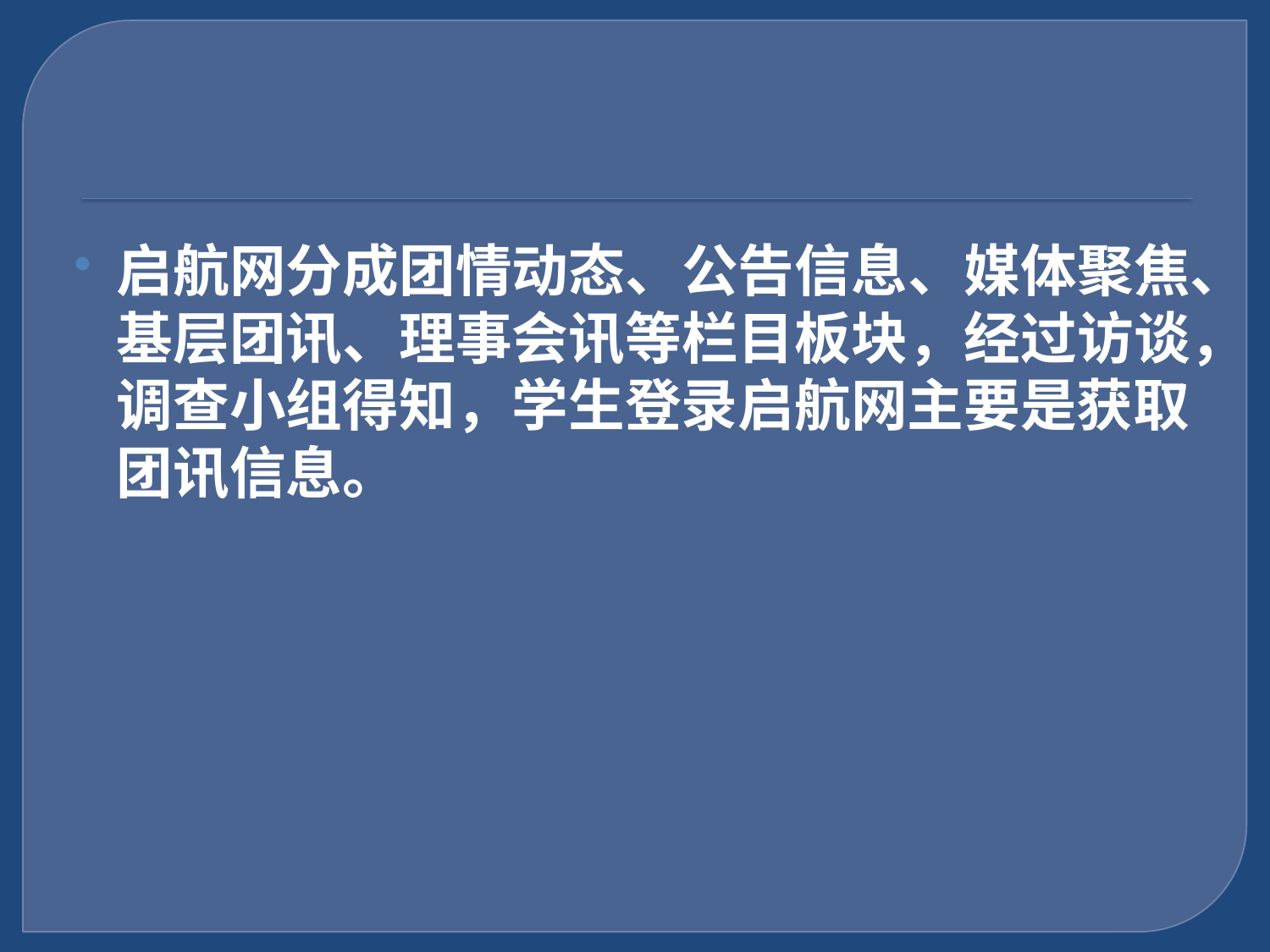

#
启航网分成团情动态、公告信息、媒体聚焦、基层团讯、理事会讯等栏目板块，经过访谈，调查小组得知，学生登录启航网主要是获取团讯信息。